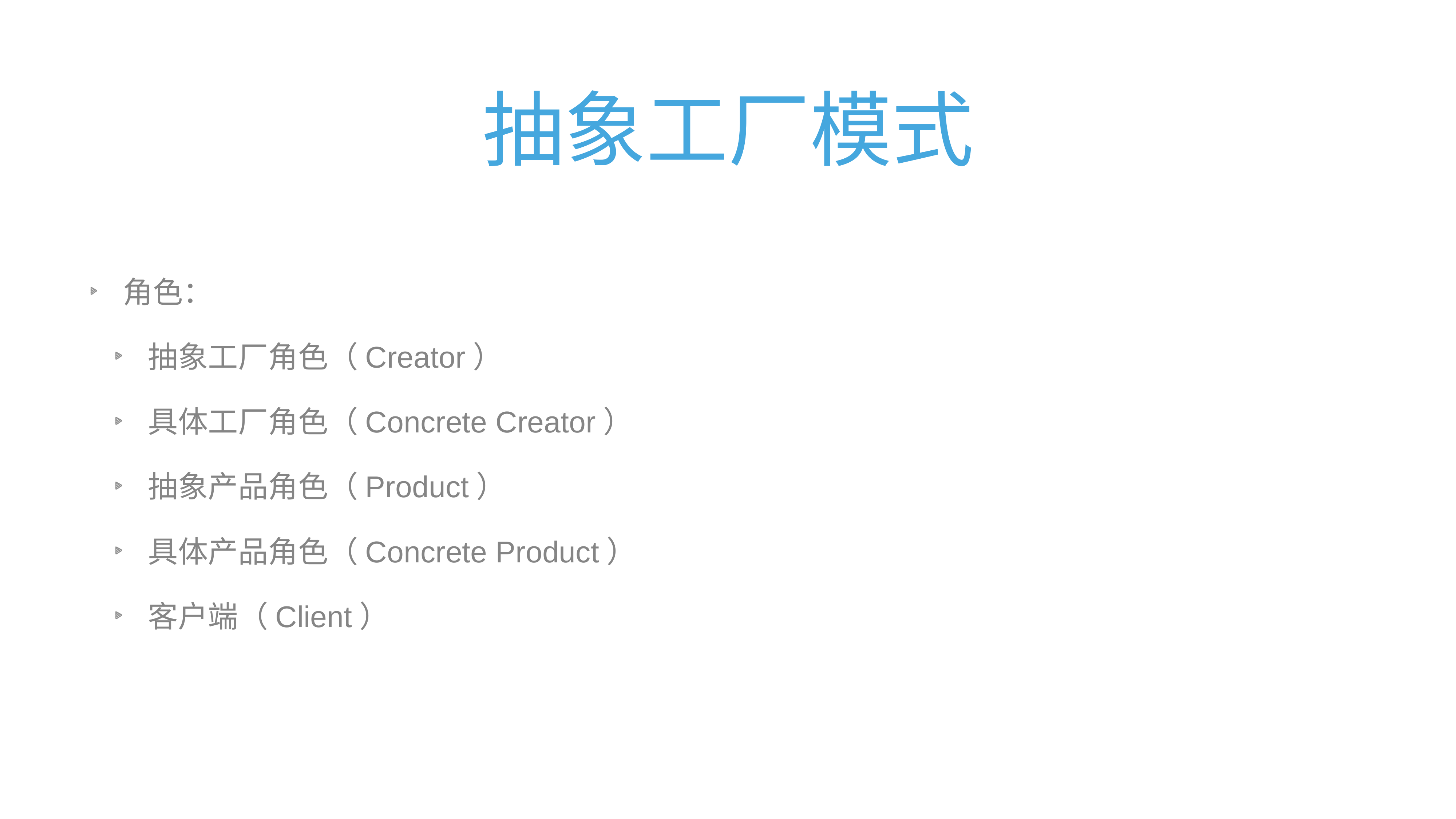

# 抽象工厂模式
角色：
抽象工厂角色（Creator）
具体工厂角色（Concrete Creator）
抽象产品角色（Product）
具体产品角色（Concrete Product）
客户端（Client）